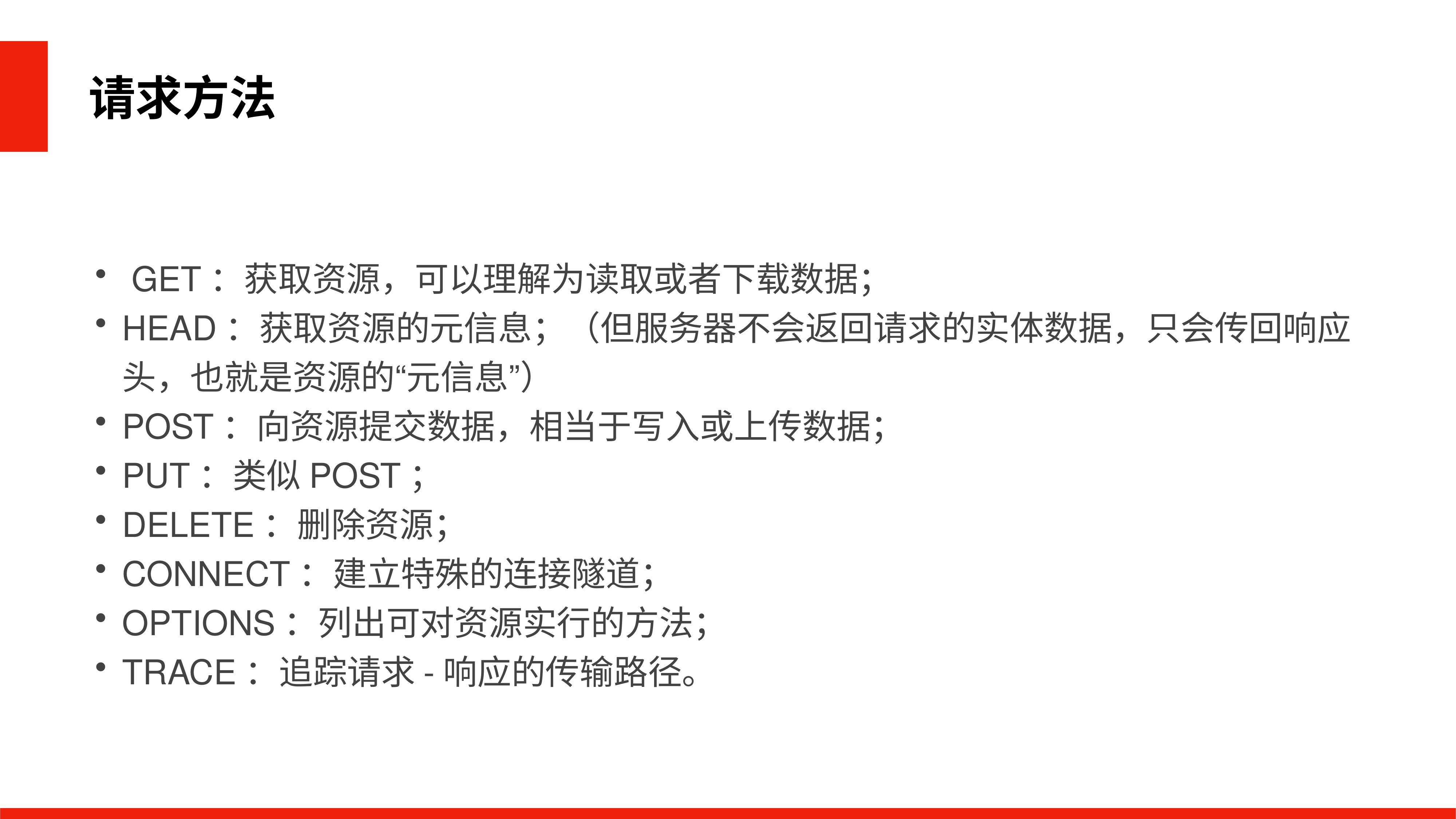

请求方法
 GET：获取资源，可以理解为读取或者下载数据；
HEAD：获取资源的元信息；（但服务器不会返回请求的实体数据，只会传回响应头，也就是资源的“元信息”）
POST：向资源提交数据，相当于写入或上传数据；
PUT：类似POST；
DELETE：删除资源；
CONNECT：建立特殊的连接隧道；
OPTIONS：列出可对资源实行的方法；
TRACE：追踪请求-响应的传输路径。

21